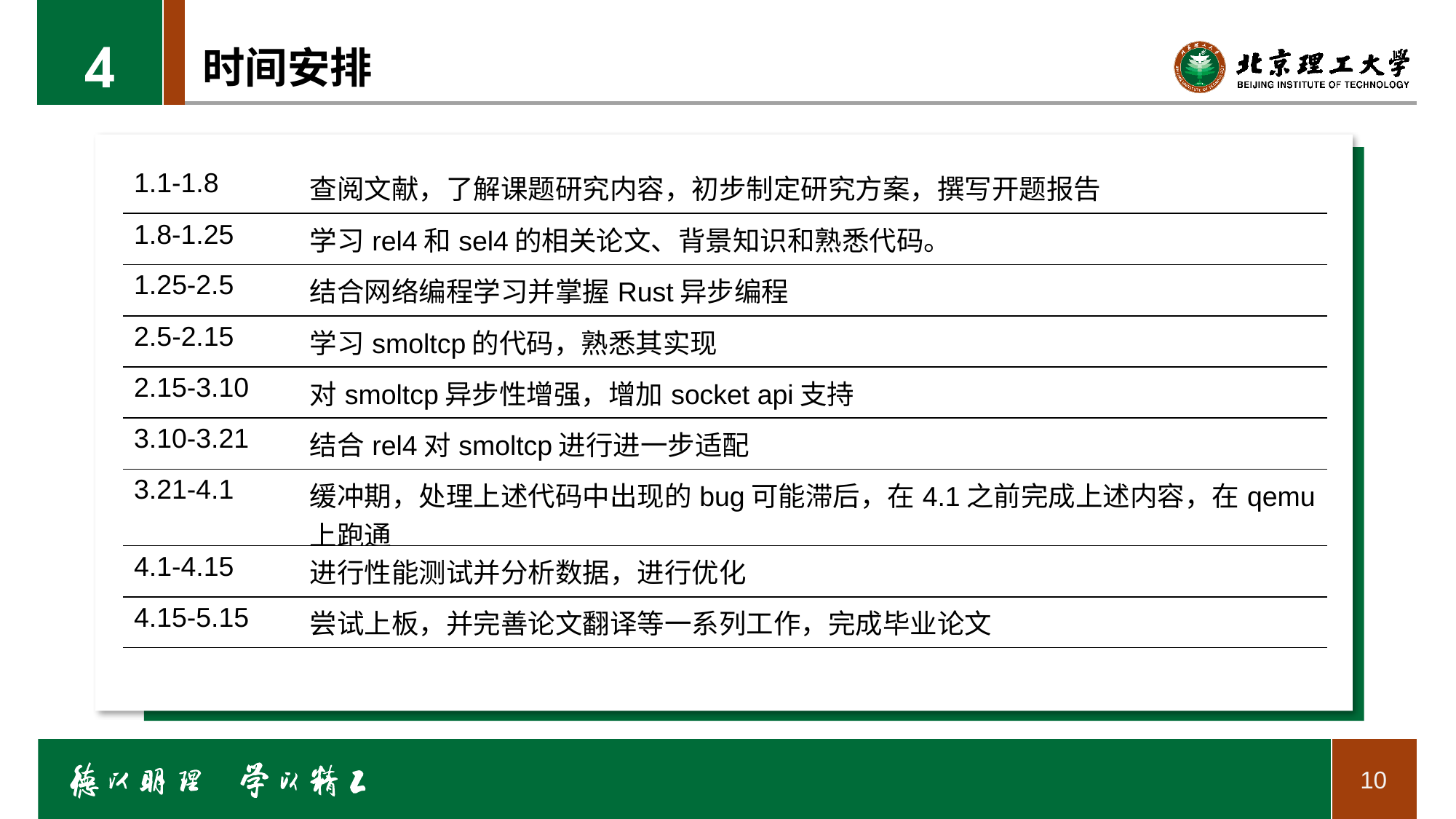

4
# 时间安排

| 1.1-1.8 | 查阅文献，了解课题研究内容，初步制定研究方案，撰写开题报告 |
| --- | --- |
| 1.8-1.25 | 学习rel4和sel4的相关论文、背景知识和熟悉代码。 |
| 1.25-2.5 | 结合网络编程学习并掌握Rust异步编程 |
| 2.5-2.15 | 学习smoltcp的代码，熟悉其实现 |
| 2.15-3.10 | 对smoltcp异步性增强，增加socket api支持 |
| 3.10-3.21 | 结合rel4对smoltcp进行进一步适配 |
| 3.21-4.1 | 缓冲期，处理上述代码中出现的bug可能滞后，在4.1之前完成上述内容，在qemu上跑通 |
| 4.1-4.15 | 进行性能测试并分析数据，进行优化 |
| 4.15-5.15 | 尝试上板，并完善论文翻译等一系列工作，完成毕业论文 |